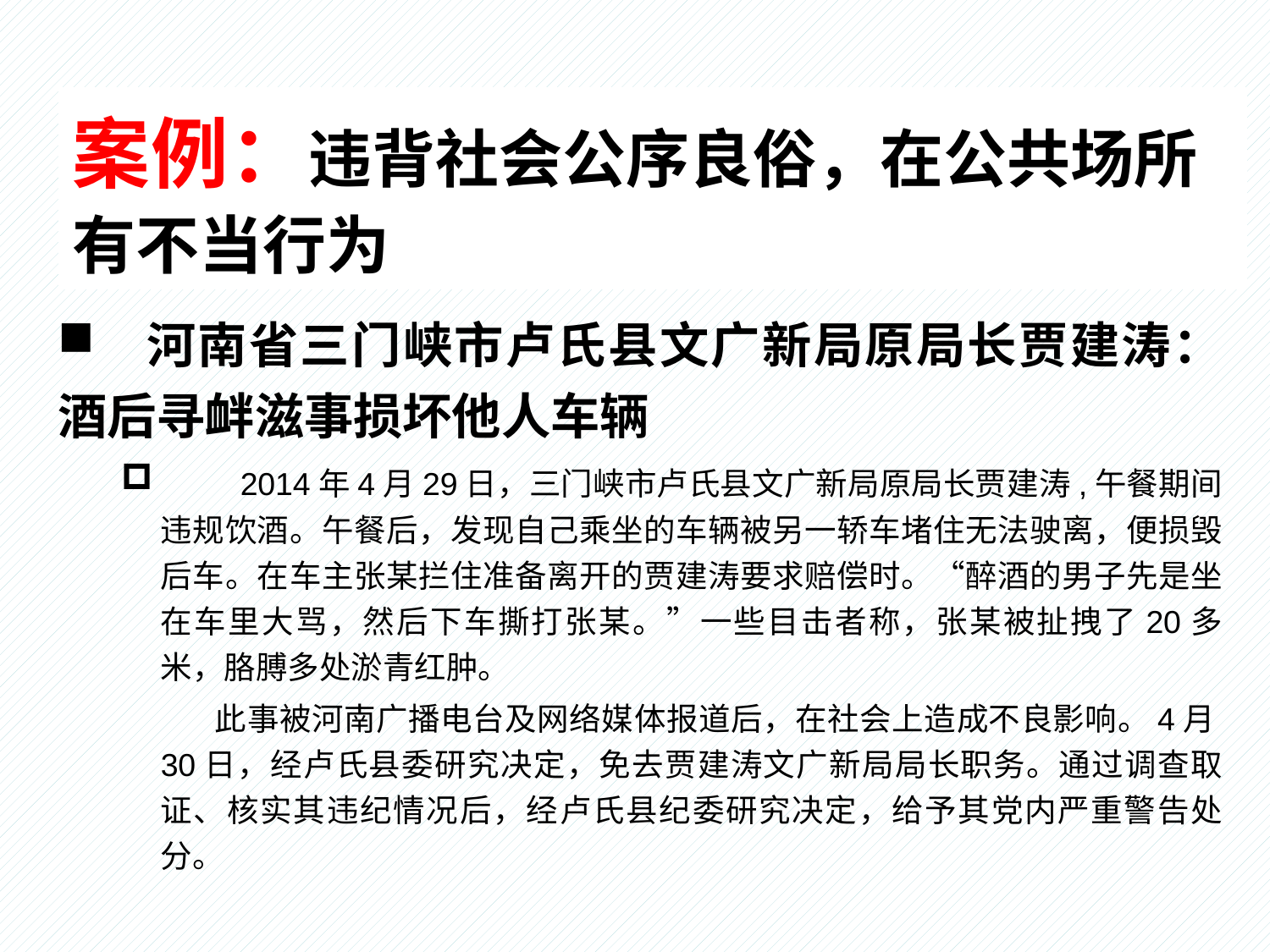

案例：违背社会公序良俗，在公共场所有不当行为
　河南省三门峡市卢氏县文广新局原局长贾建涛：酒后寻衅滋事损坏他人车辆
　　2014年4月29日，三门峡市卢氏县文广新局原局长贾建涛,午餐期间违规饮酒。午餐后，发现自己乘坐的车辆被另一轿车堵住无法驶离，便损毁后车。在车主张某拦住准备离开的贾建涛要求赔偿时。“醉酒的男子先是坐在车里大骂，然后下车撕打张某。”一些目击者称，张某被扯拽了20多米，胳膊多处淤青红肿。
      此事被河南广播电台及网络媒体报道后，在社会上造成不良影响。4月30日，经卢氏县委研究决定，免去贾建涛文广新局局长职务。通过调查取证、核实其违纪情况后，经卢氏县纪委研究决定，给予其党内严重警告处分。